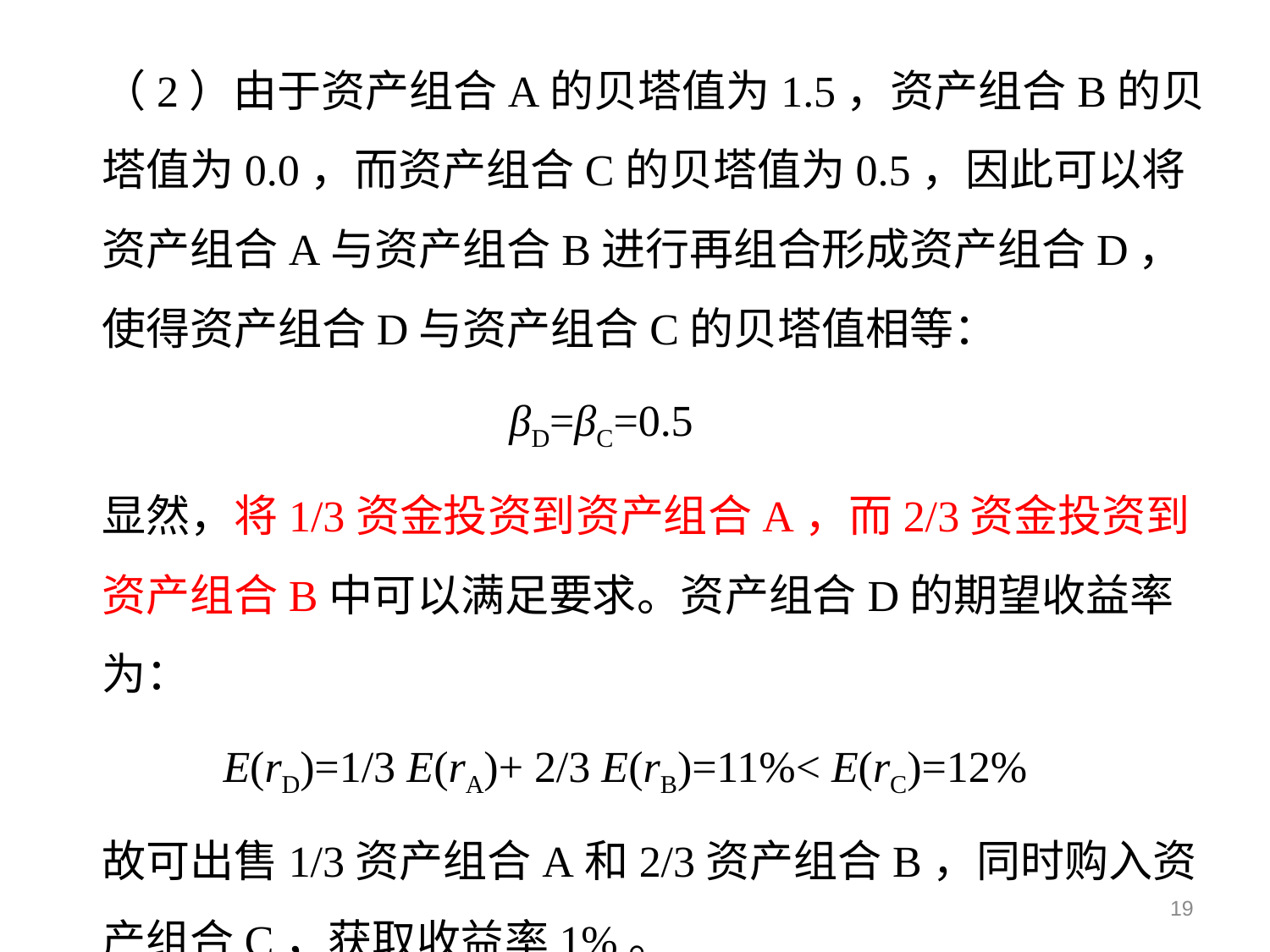

（2）由于资产组合A的贝塔值为1.5，资产组合B的贝塔值为0.0，而资产组合C的贝塔值为0.5，因此可以将资产组合A与资产组合B进行再组合形成资产组合D，使得资产组合D与资产组合C的贝塔值相等：
                                     βD=βC=0.5
显然，将1/3资金投资到资产组合A，而2/3资金投资到资产组合B中可以满足要求。资产组合D的期望收益率为：
           E(rD)=1/3 E(rA)+ 2/3 E(rB)=11%< E(rC)=12%
故可出售1/3资产组合A和2/3资产组合B，同时购入资产组合C，获取收益率1%。
19